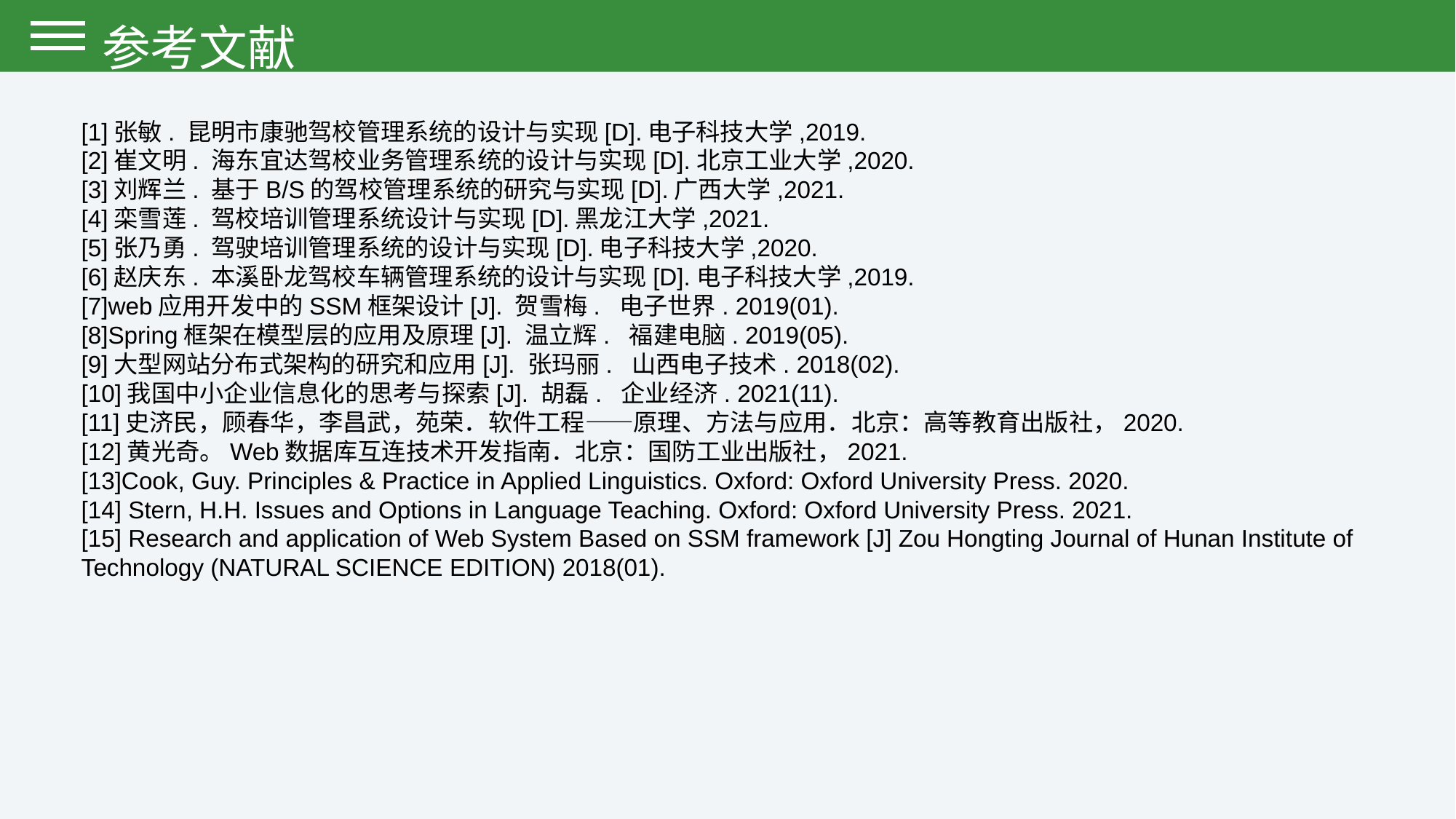

参考文献
[1]张敏. 昆明市康驰驾校管理系统的设计与实现[D].电子科技大学,2019.
[2]崔文明. 海东宜达驾校业务管理系统的设计与实现[D].北京工业大学,2020.
[3]刘辉兰. 基于B/S的驾校管理系统的研究与实现[D].广西大学,2021.
[4]栾雪莲. 驾校培训管理系统设计与实现[D].黑龙江大学,2021.
[5]张乃勇. 驾驶培训管理系统的设计与实现[D].电子科技大学,2020.
[6]赵庆东. 本溪卧龙驾校车辆管理系统的设计与实现[D].电子科技大学,2019.
[7]web应用开发中的SSM框架设计[J]. 贺雪梅.  电子世界. 2019(01).
[8]Spring框架在模型层的应用及原理[J]. 温立辉.  福建电脑. 2019(05).
[9]大型网站分布式架构的研究和应用[J]. 张玛丽.  山西电子技术. 2018(02).
[10]我国中小企业信息化的思考与探索[J]. 胡磊.  企业经济. 2021(11).
[11]史济民，顾春华，李昌武，苑荣．软件工程——原理、方法与应用．北京：高等教育出版社，2020.
[12]黄光奇。Web数据库互连技术开发指南．北京：国防工业出版社，2021.
[13]Cook, Guy. Principles & Practice in Applied Linguistics. Oxford: Oxford University Press. 2020.
[14] Stern, H.H. Issues and Options in Language Teaching. Oxford: Oxford University Press. 2021.
[15] Research and application of Web System Based on SSM framework [J] Zou Hongting Journal of Hunan Institute of Technology (NATURAL SCIENCE EDITION) 2018(01).